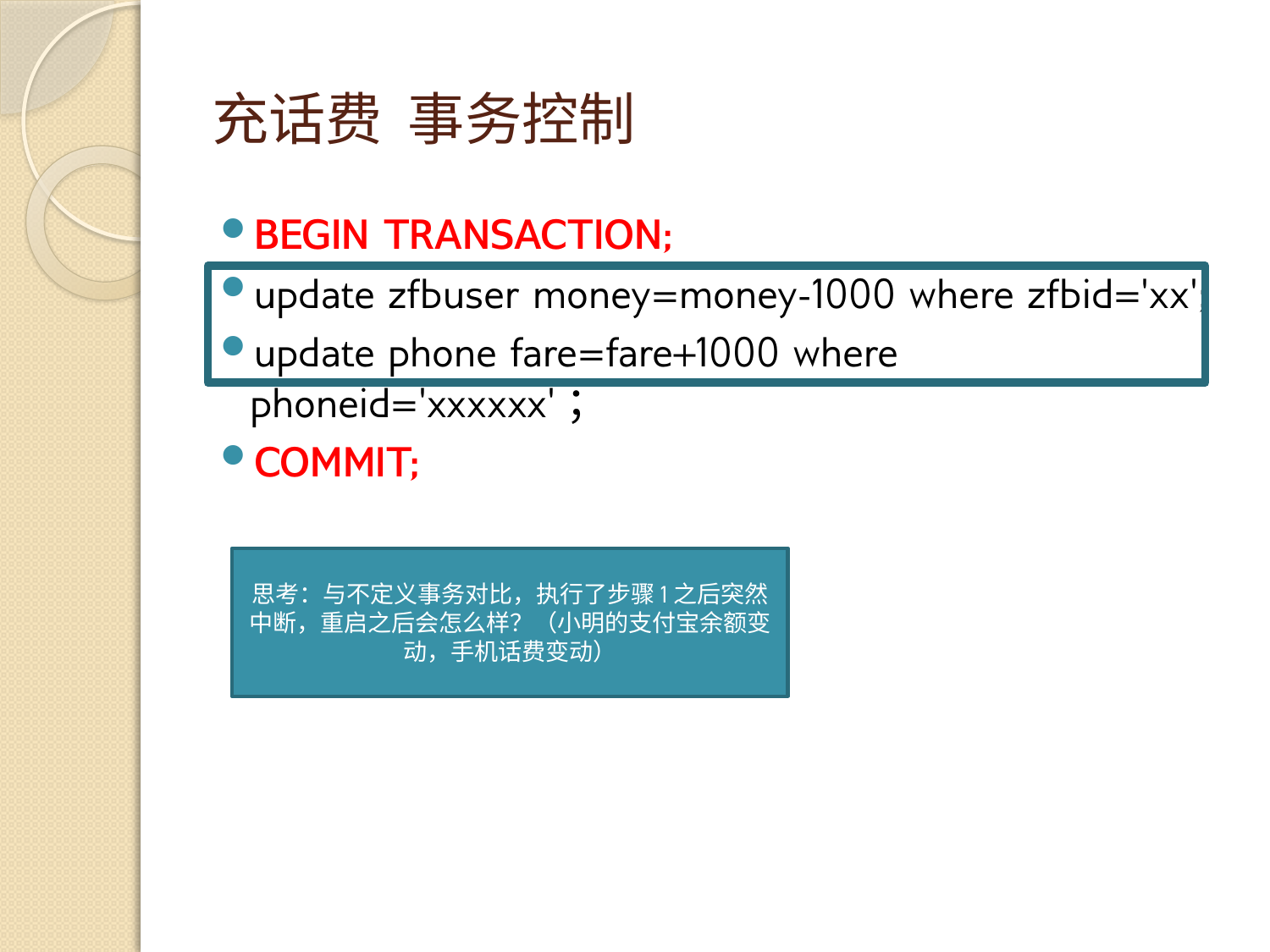

# 充话费  事务控制
BEGIN TRANSACTION;
update zfbuser money=money-1000 where zfbid='xx';
update phone fare=fare+1000 where phoneid='xxxxxx'；
COMMIT;

思考：与不定义事务对比，执行了步骤1之后突然中断，重启之后会怎么样？（小明的支付宝余额变动，手机话费变动）